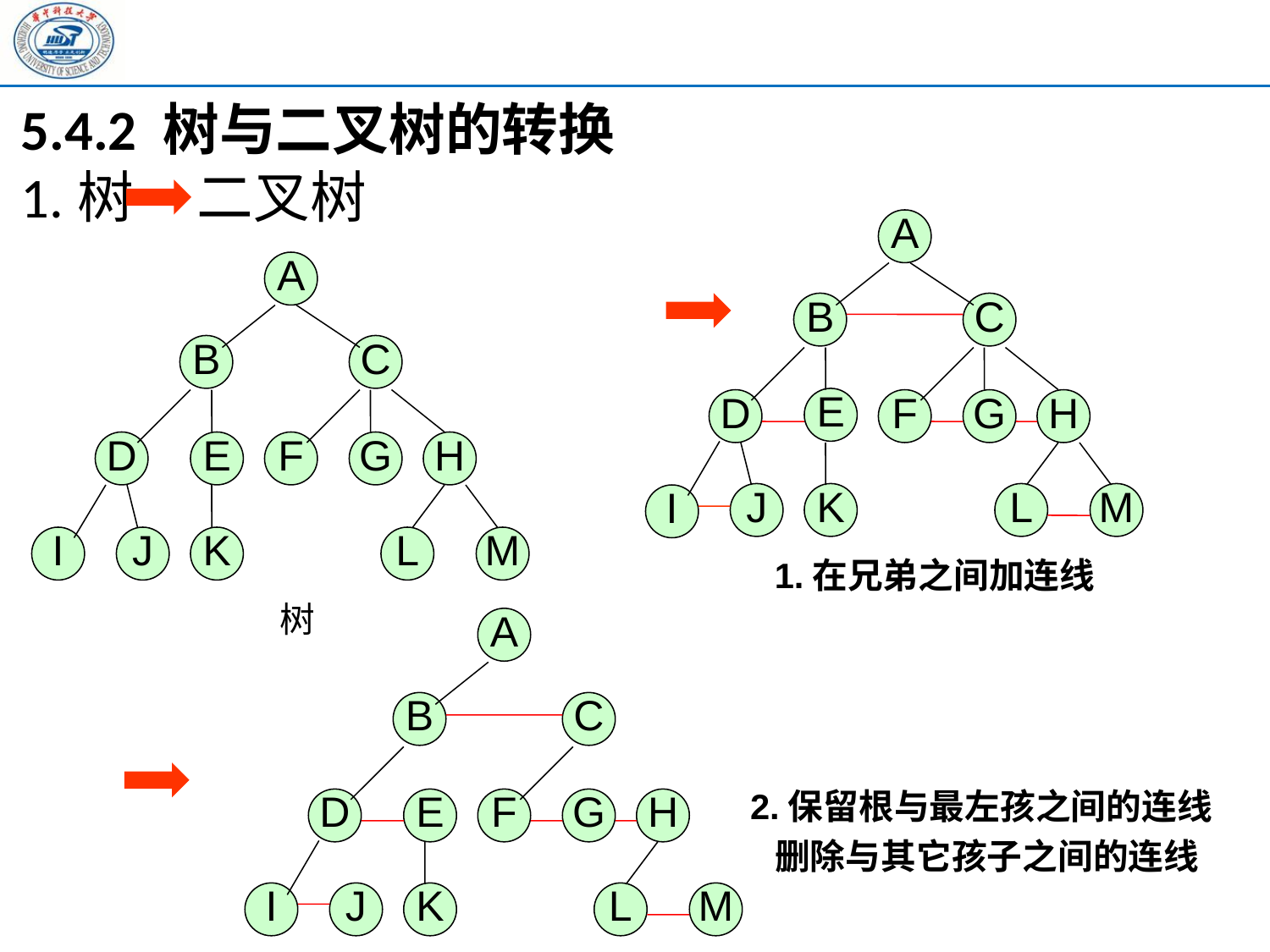

5.4.2 树与二叉树的转换
1.树     二叉树

A
A

B
C

B
C

E

D
F
G
H

D
E
F
G
H

J
K
L
M

I

I
J
K
L
M
1.在兄弟之间加连线
树
A

B
C

2.保留根与最左孩之间的连线
  删除与其它孩子之间的连线
D
E
F
G
H

I
J
K
L
M